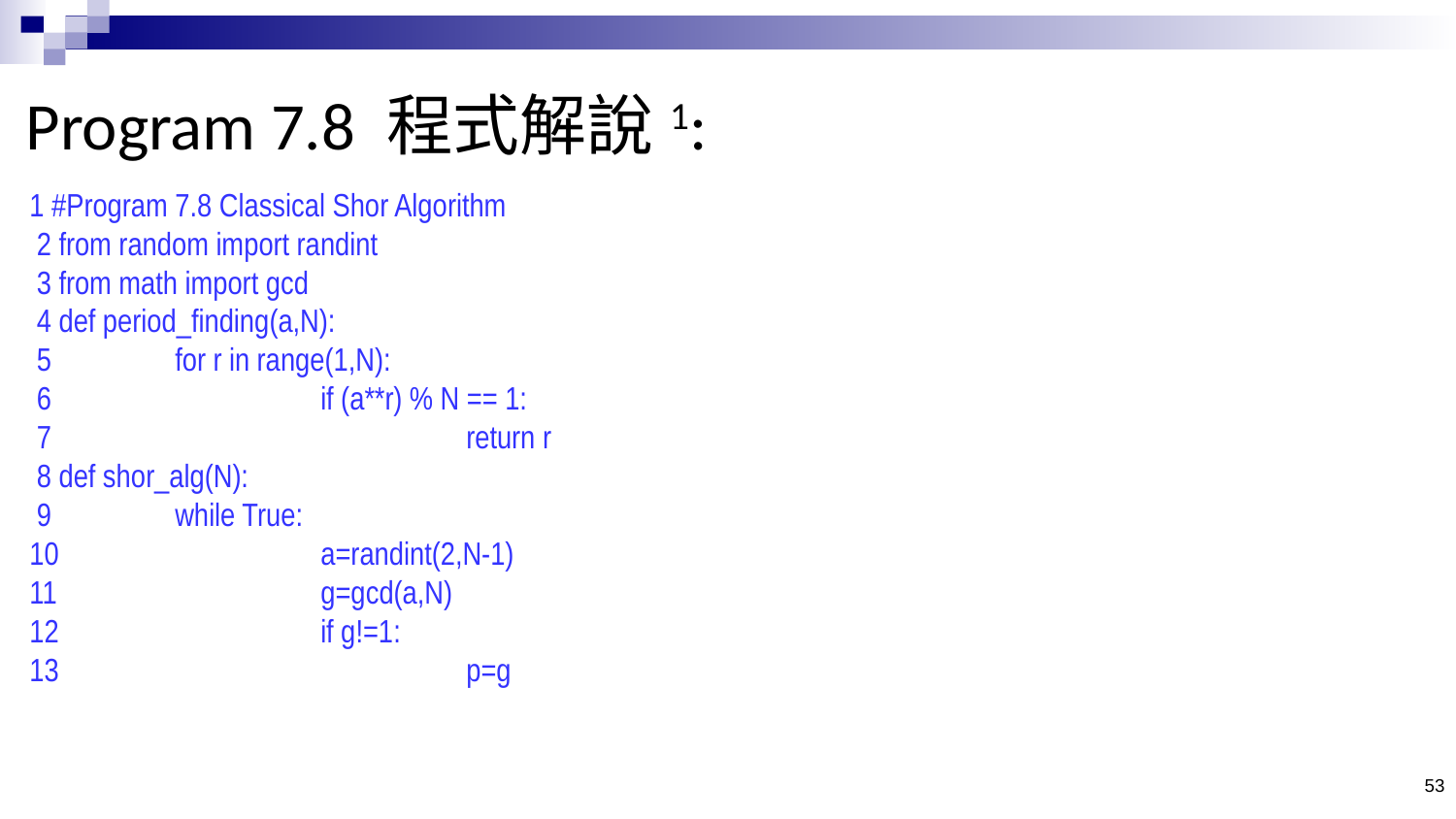

# Program 7.8 程式解說1:
1 #Program 7.8 Classical Shor Algorithm
 2 from random import randint
 3 from math import gcd
 4 def period_finding(a,N):
 5 	for r in range(1,N):
 6 		if (a**r) % N == 1:
 7 			return r
 8 def shor_alg(N):
 9 	while True:
10 		a=randint(2,N-1)
11 		g=gcd(a,N)
12 		if g!=1:
13 			p=g
53